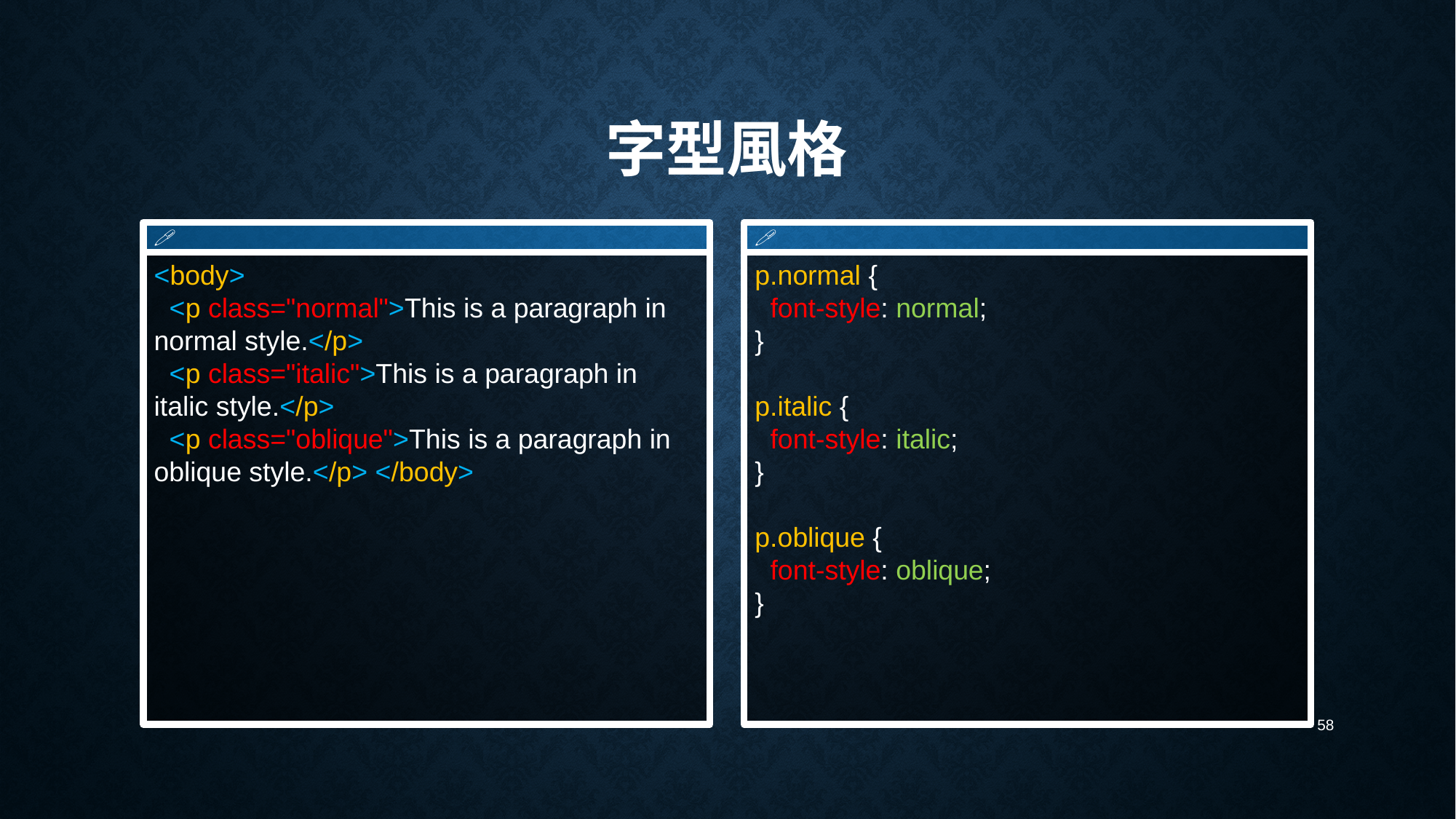

# 字型風格
🖊
<body>
  <p class="normal">This is a paragraph in normal style.</p>
  <p class="italic">This is a paragraph in italic style.</p>
  <p class="oblique">This is a paragraph in oblique style.</p> </body>
🖊
p.normal {
  font-style: normal;
}

p.italic {
  font-style: italic;
}

p.oblique {
  font-style: oblique;
}
58